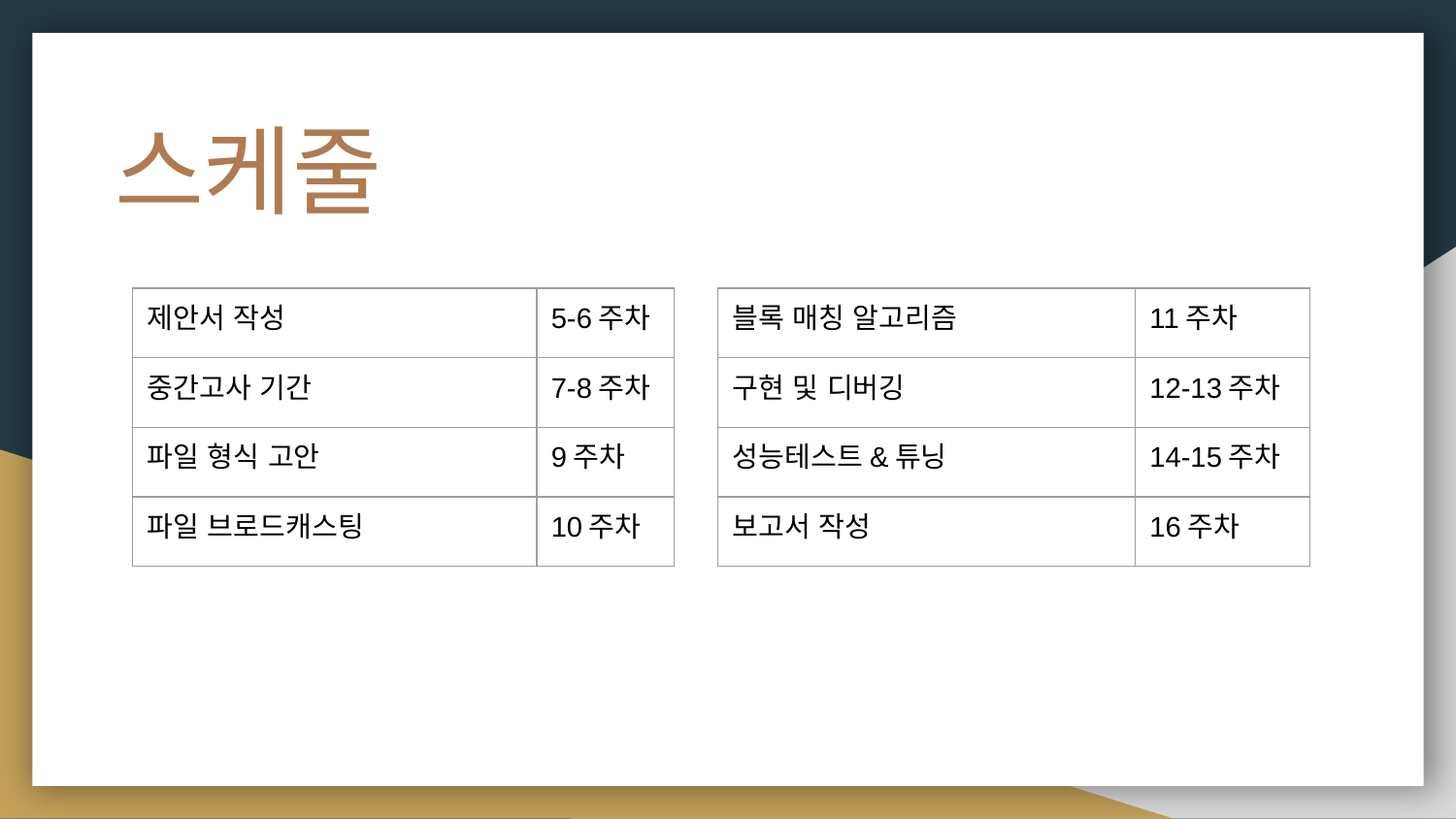

# 스케줄
| 제안서 작성 | 5-6주차 |
| --- | --- |
| 중간고사 기간 | 7-8주차 |
| 파일 형식 고안 | 9주차 |
| 파일 브로드캐스팅 | 10주차 |
| 블록 매칭 알고리즘 | 11주차 |
| --- | --- |
| 구현 및 디버깅 | 12-13주차 |
| 성능테스트&튜닝 | 14-15주차 |
| 보고서 작성 | 16주차 |